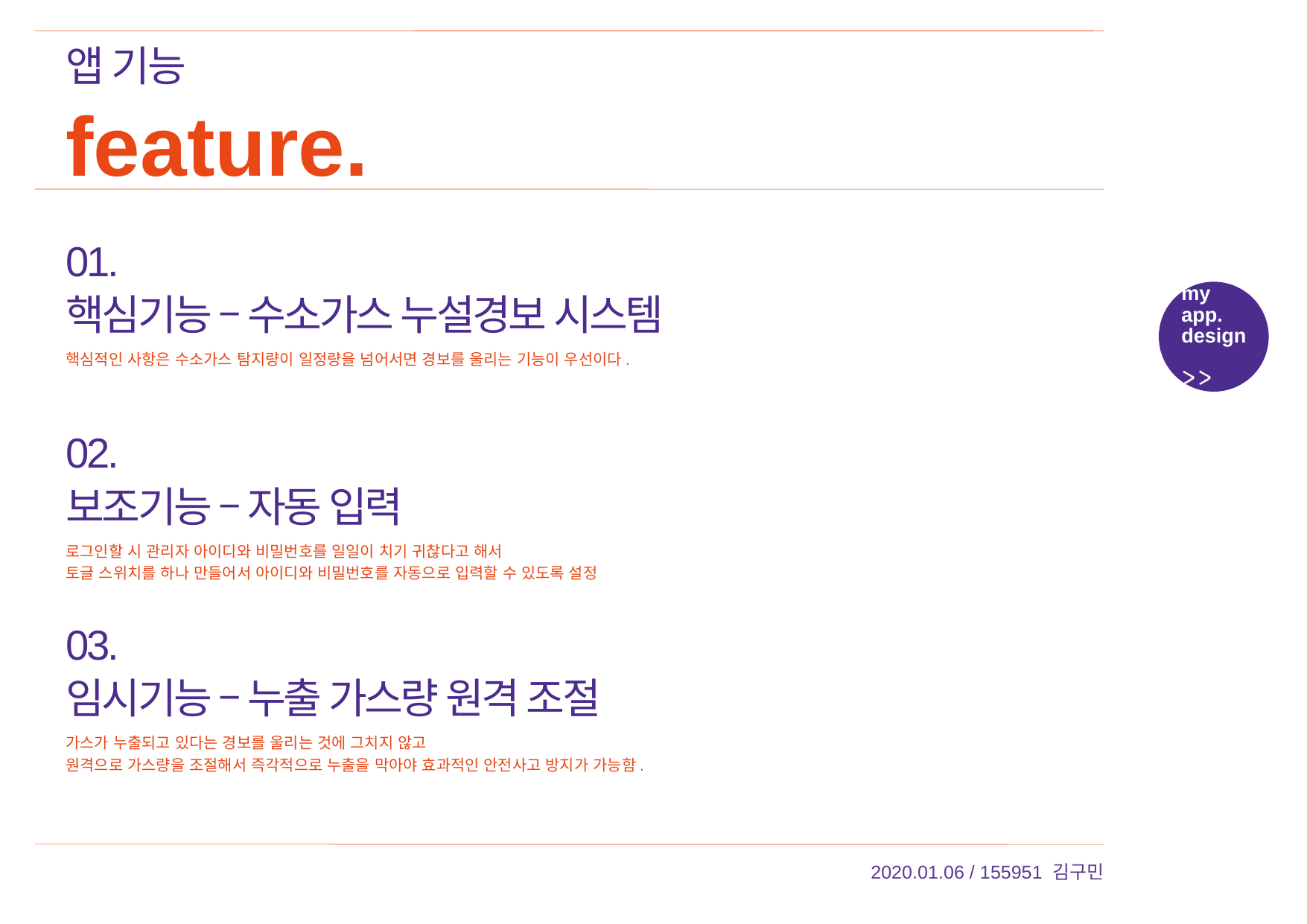

앱 기능
feature.
01.
핵심기능 – 수소가스 누설경보 시스템
my
app.
design

핵심적인 사항은 수소가스 탐지량이 일정량을 넘어서면 경보를 울리는 기능이 우선이다.
02.
보조기능 – 자동 입력
로그인할 시 관리자 아이디와 비밀번호를 일일이 치기 귀찮다고 해서
토글 스위치를 하나 만들어서 아이디와 비밀번호를 자동으로 입력할 수 있도록 설정
03.
임시기능 – 누출 가스량 원격 조절
가스가 누출되고 있다는 경보를 울리는 것에 그치지 않고
원격으로 가스량을 조절해서 즉각적으로 누출을 막아야 효과적인 안전사고 방지가 가능함.
2020.01.06 / 155951 김구민